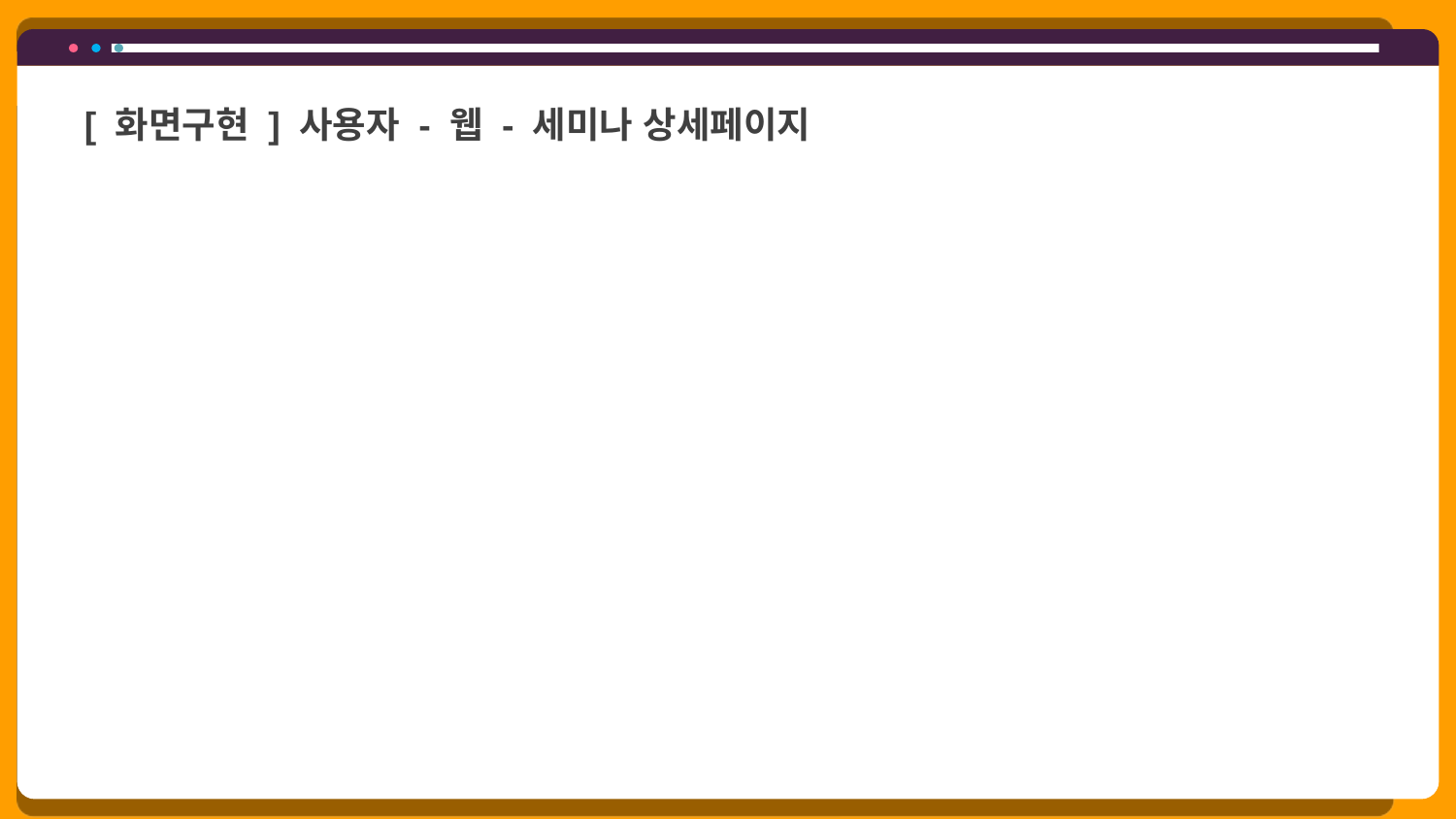

[ 화면구현 ] 사용자 - 웹 - 세미나 상세페이지